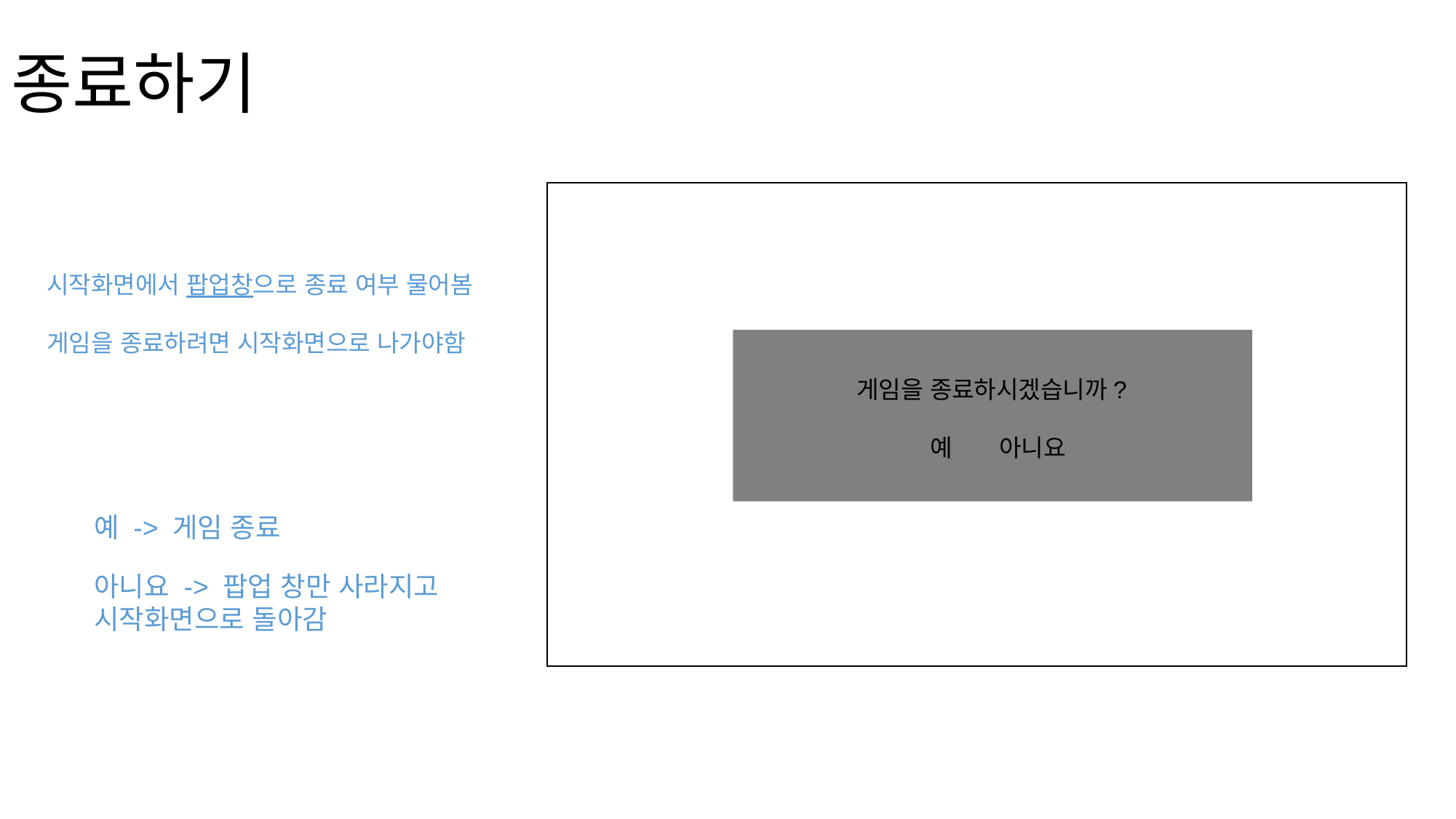

# 종료하기

시작화면에서 팝업창으로 종료 여부 물어봄

게임을 종료하려면 시작화면으로 나가야함

게임을 종료하시겠습니까?

 예       아니요

예 -> 게임 종료
아니요 -> 팝업 창만 사라지고 시작화면으로 돌아감